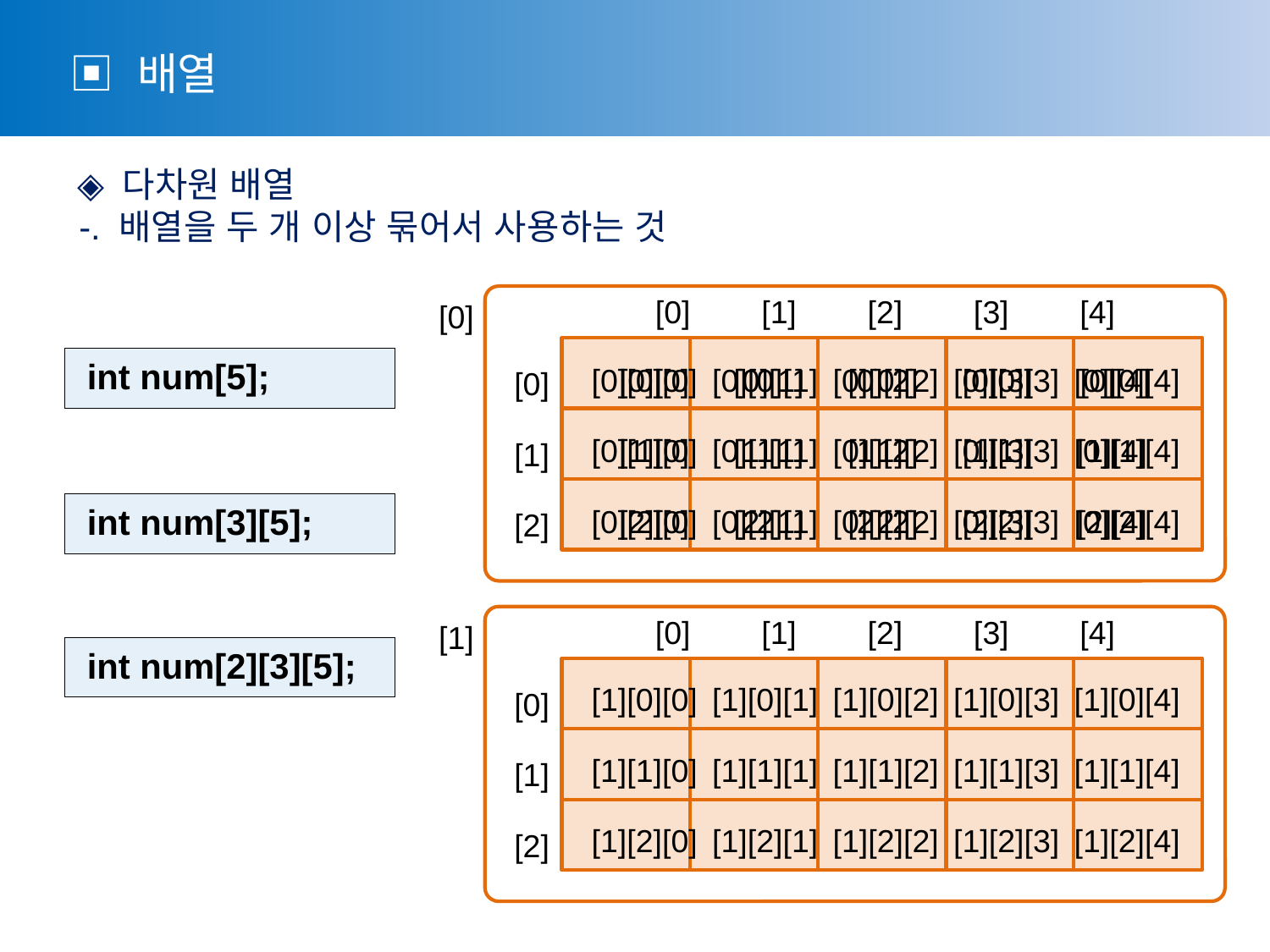

▣ 배열
 ◈ 다차원 배열
 -. 배열을 두 개 이상 묶어서 사용하는 것

[0]        [1]        [2]        [3]        [4]
[0]
[0]
[1]
[2]
[0][0][0] [0][0][1] [0][0][2] [0][0][3] [0][0][4]
[0][1][0] [0][1][1] [0][1][2] [0][1][3] [0][1][4]
[0][2][0] [0][2][1] [0][2][2] [0][2][3] [0][2][4]
[0][0]   [0][1]   [0][2]   [0][3]    [0][4]
[1][0]   [1][1]   [1][2]   [1][3]   [1][4]
[2][0]   [2][1]   [2][2]   [2][3]   [2][4]

 int num[5];

 int num[3][5];

[0]        [1]        [2]        [3]        [4]
[0]
[1]
[2]

[1]
 int num[2][3][5];
[1][0][0] [1][0][1] [1][0][2] [1][0][3] [1][0][4]
[1][1][0] [1][1][1] [1][1][2] [1][1][3] [1][1][4]
[1][2][0] [1][2][1] [1][2][2] [1][2][3] [1][2][4]